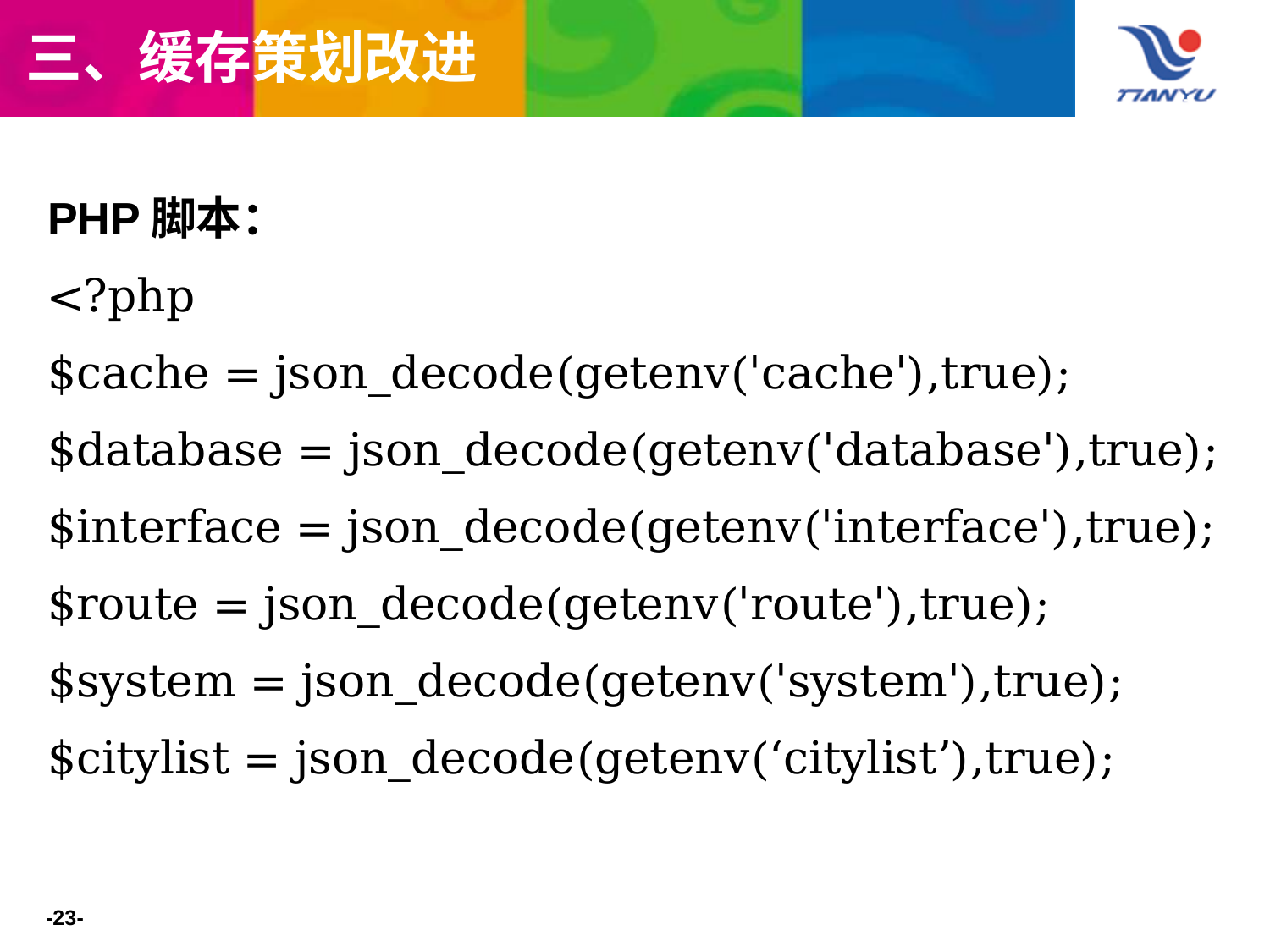

# 三、缓存策划改进
PHP脚本：
<?php
$cache = json_decode(getenv('cache'),true);
$database = json_decode(getenv('database'),true);
$interface = json_decode(getenv('interface'),true);
$route = json_decode(getenv('route'),true);
$system = json_decode(getenv('system'),true);
$citylist = json_decode(getenv(‘citylist’),true);